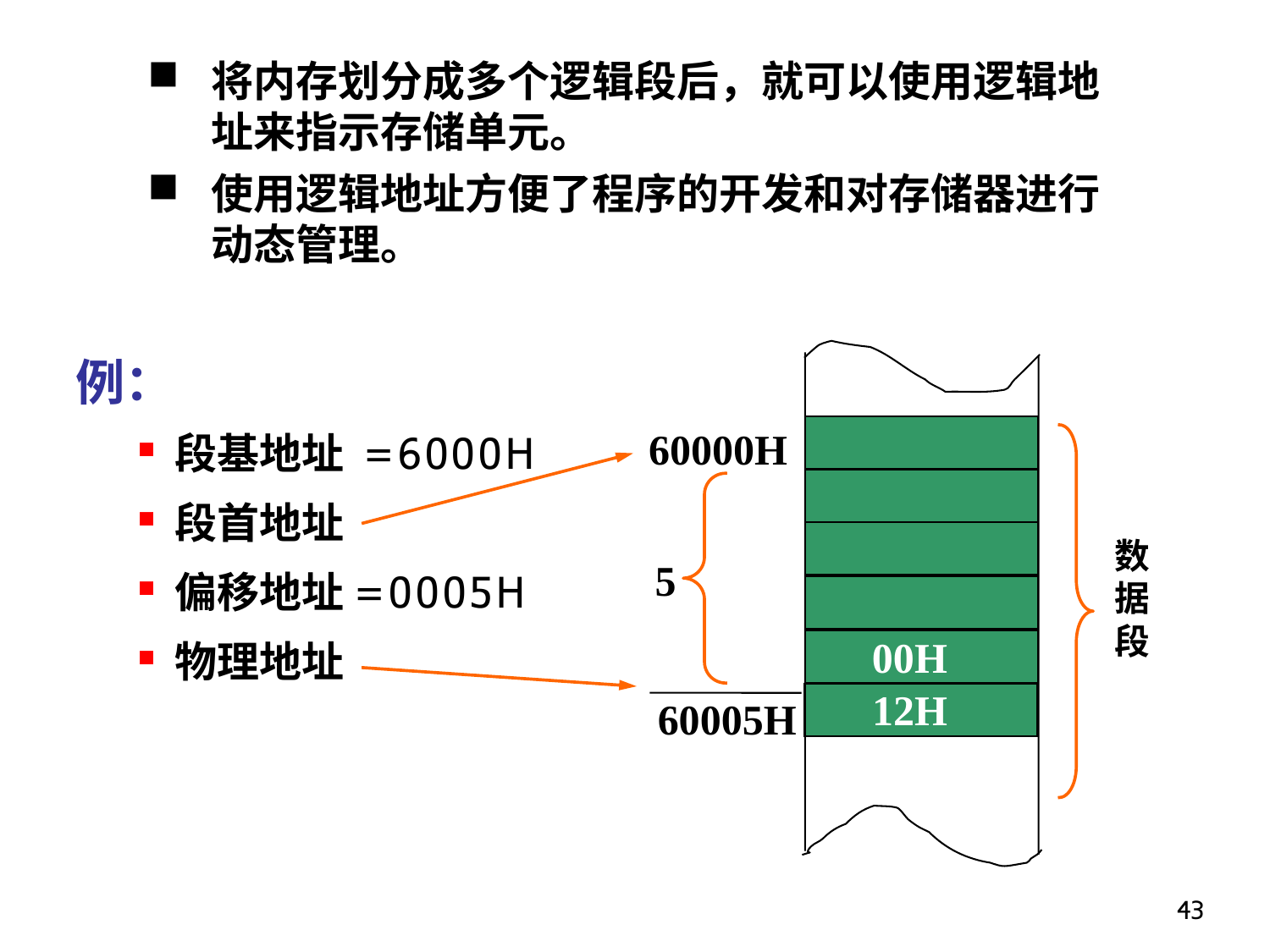

将内存划分成多个逻辑段后，就可以使用逻辑地址来指示存储单元。
使用逻辑地址方便了程序的开发和对存储器进行动态管理。
例：
段基地址 =6000H
段首地址
偏移地址=0005H
物理地址

60000H

数据段
5

00H

12H

60005H

43